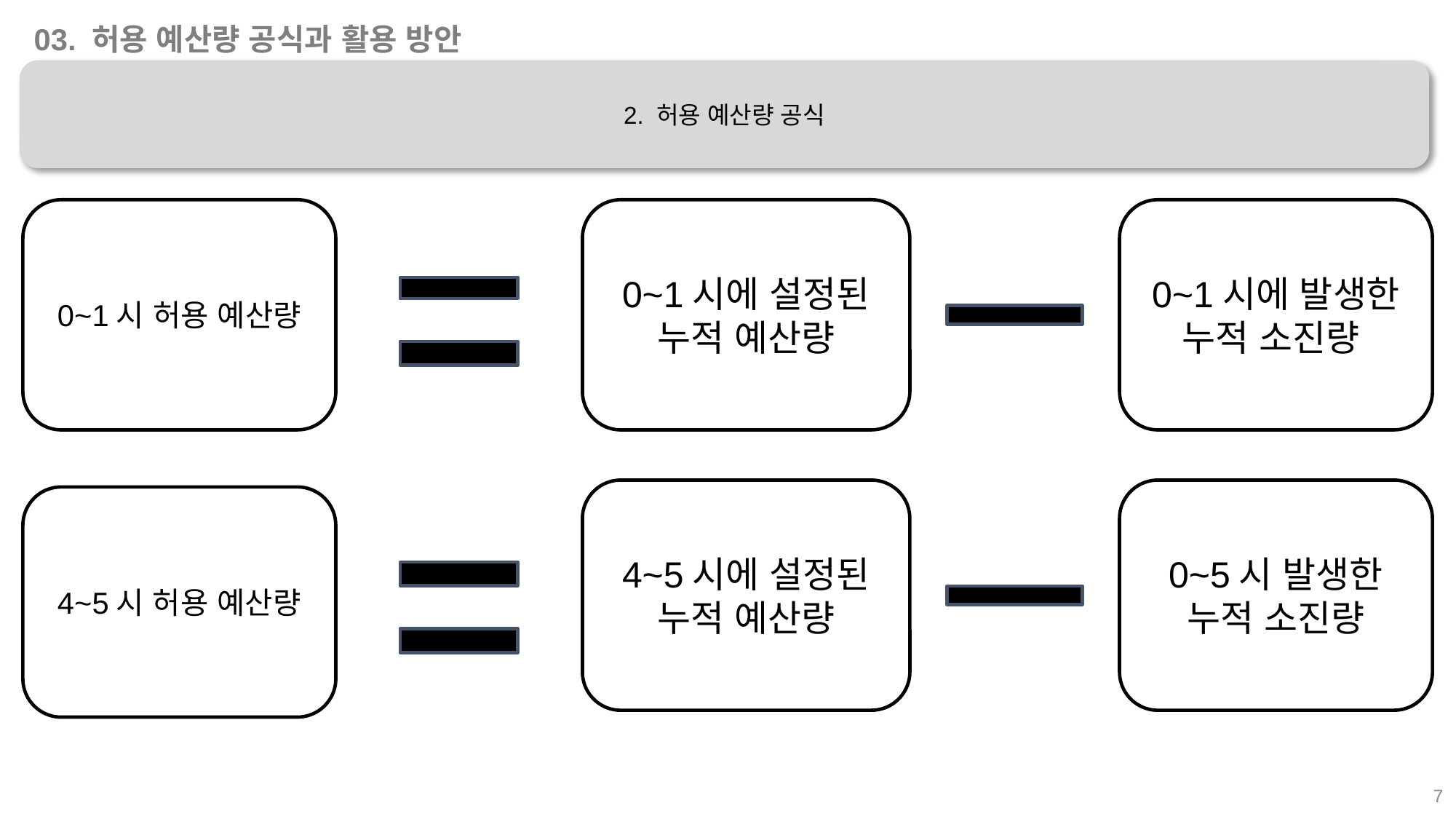

03. 허용 예산량 공식과 활용 방안
2. 허용 예산량 공식
0~1시에 설정된 누적 예산량
0~1시에 발생한 누적 소진량
0~1시 허용 예산량

0~5시 발생한 누적 소진량
4~5시에 설정된 누적 예산량
4~5시 허용 예산량

7